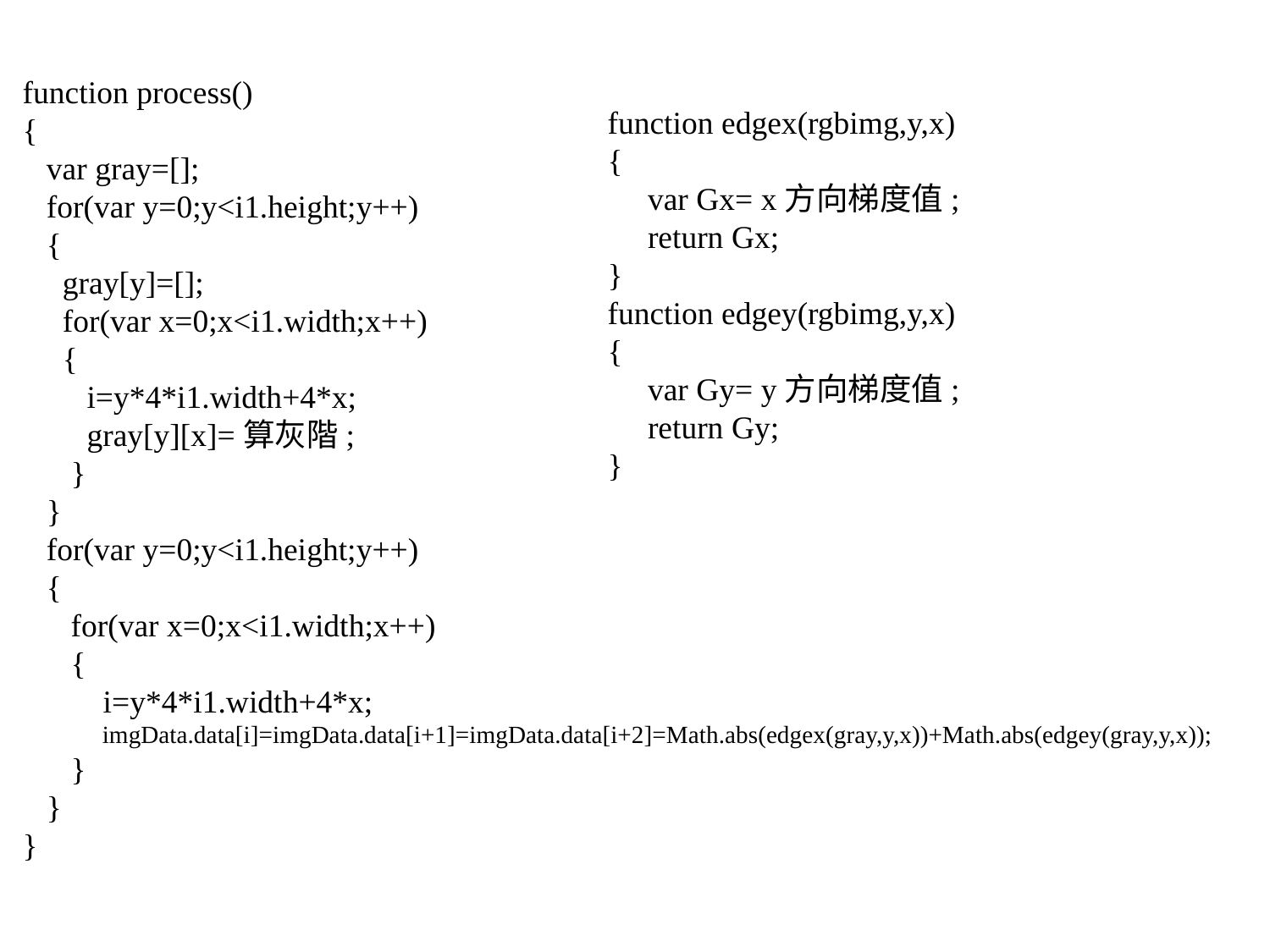

function process()
{
   var gray=[];
   for(var y=0;y<i1.height;y++)
   {
     gray[y]=[];
     for(var x=0;x<i1.width;x++)
     {
        i=y*4*i1.width+4*x;
        gray[y][x]=算灰階;
      }
   }
   for(var y=0;y<i1.height;y++)
   {
      for(var x=0;x<i1.width;x++)
      {
          i=y*4*i1.width+4*x;
             imgData.data[i]=imgData.data[i+1]=imgData.data[i+2]=Math.abs(edgex(gray,y,x))+Math.abs(edgey(gray,y,x));
      }
   }
}

function edgex(rgbimg,y,x)
{
     var Gx= x方向梯度值;
     return Gx;
}
function edgey(rgbimg,y,x)
{
     var Gy= y方向梯度值;
     return Gy;
}